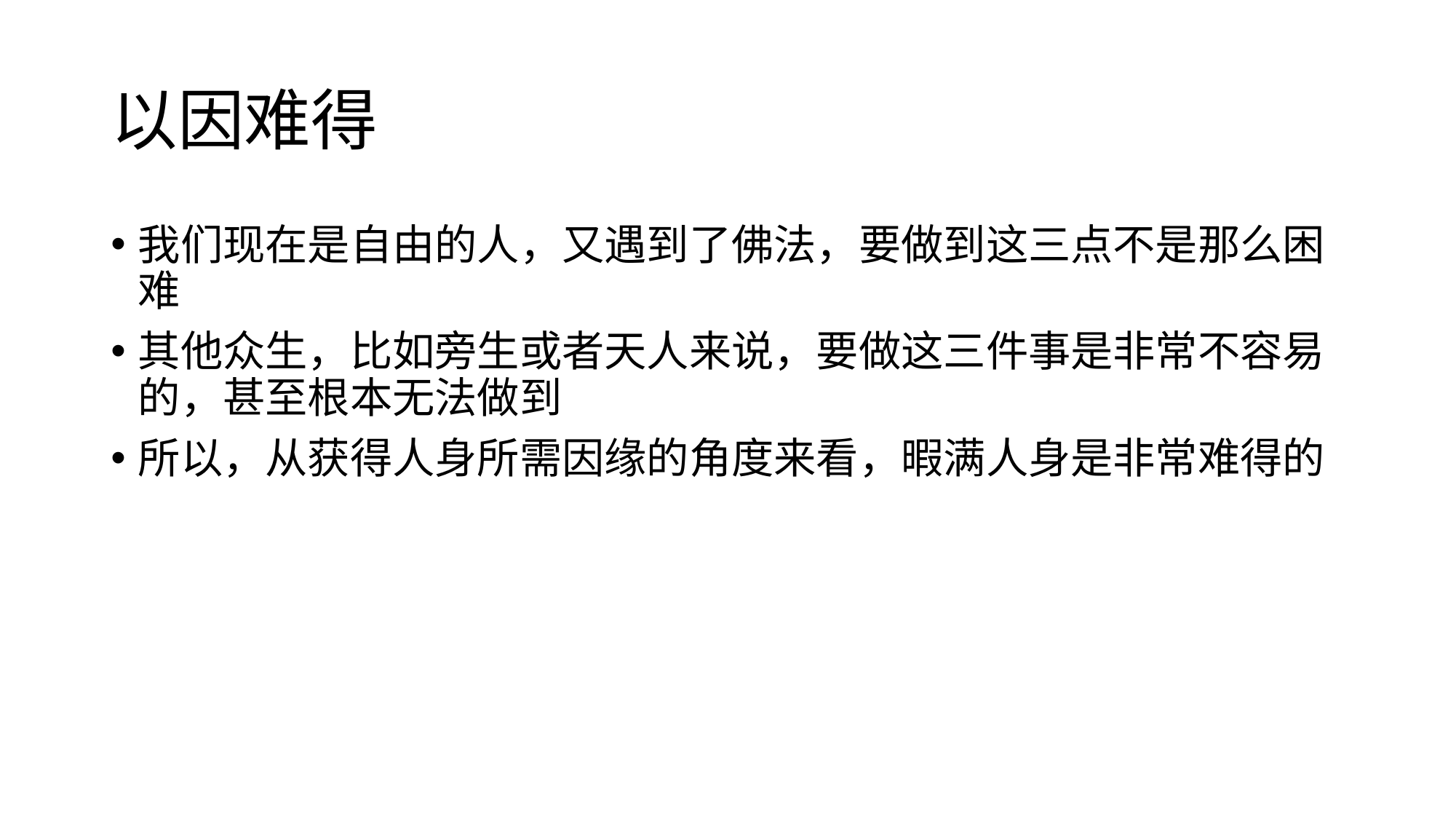

# 以因难得
我们现在是自由的人，又遇到了佛法，要做到这三点不是那么困难
其他众生，比如旁生或者天人来说，要做这三件事是非常不容易的，甚至根本无法做到
所以，从获得人身所需因缘的角度来看，暇满人身是非常难得的